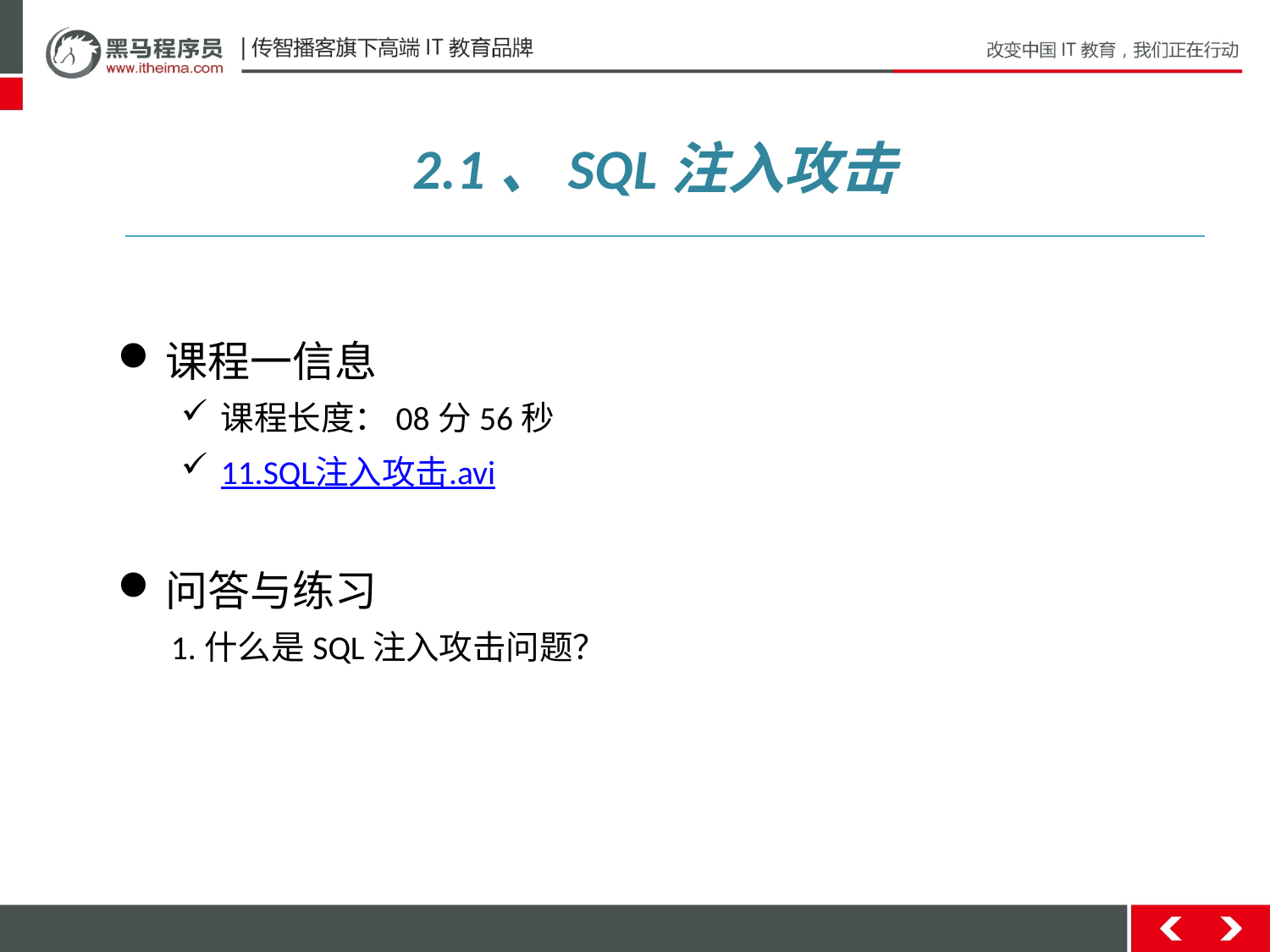

2.1、SQL注入攻击

课程一信息
课程长度：08分56秒
11.SQL注入攻击.avi

问答与练习
       1.什么是SQL注入攻击问题？